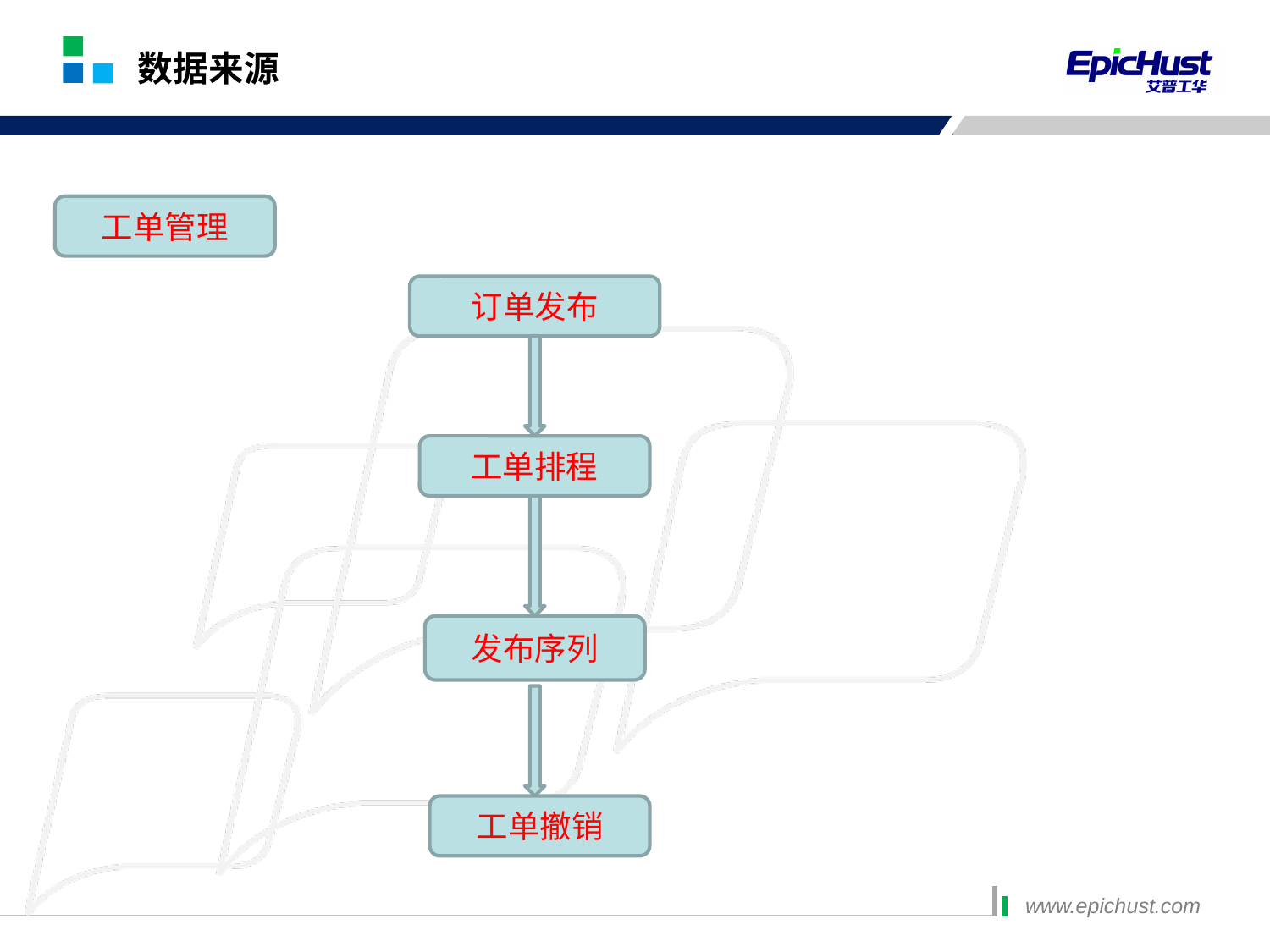

# 数据来源
工单管理
订单发布

工单排程

发布序列

工单撤销